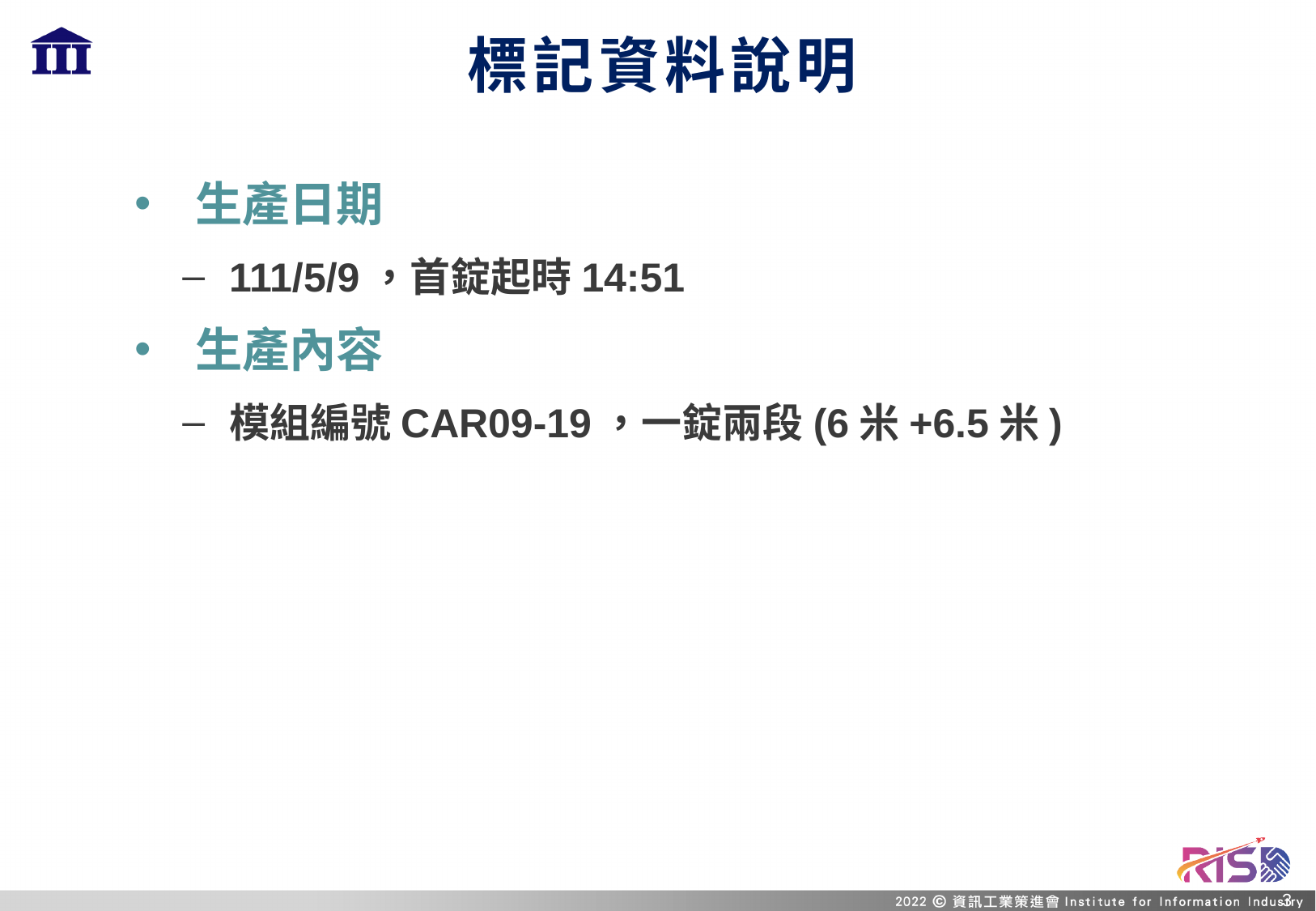

# 標記資料說明
生產日期
111/5/9，首錠起時14:51
生產內容
模組編號CAR09-19，一錠兩段(6米+6.5米)
3